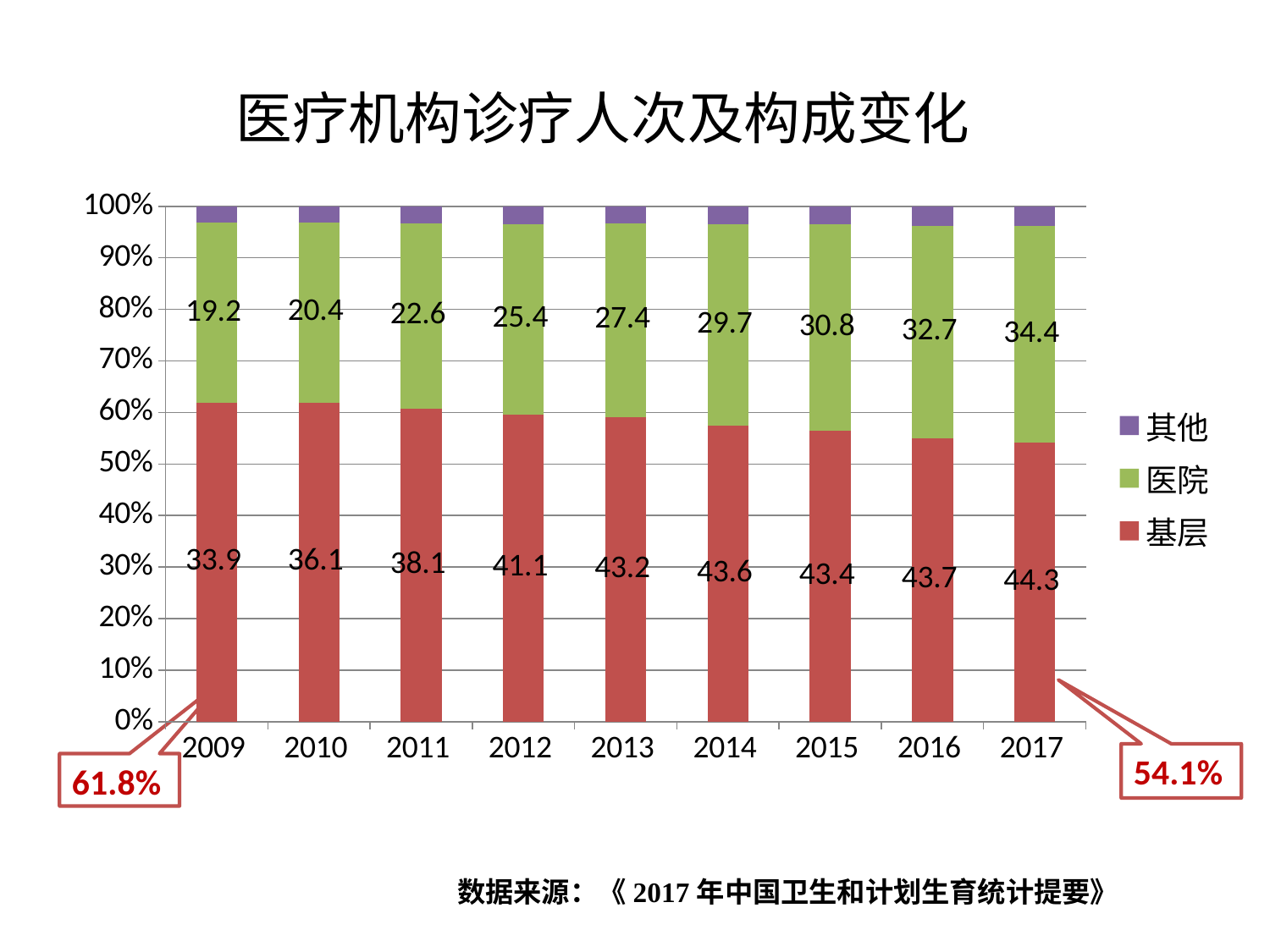

# 医疗机构诊疗人次及构成变化

### Chart

| Category | 基层 | 医院 | 其他 |
|---|---|---|---|
| 2009 | 33.92 | 19.22 | 1.74 |
| 2010 | 36.12 | 20.4 | 1.86 |
| 2011 | 38.06 | 22.59 | 2.06 |
| 2012 | 41.09 | 25.42 | 2.37 |
| 2013 | 43.24 | 27.42 | 2.48 |
| 2014 | 43.64 | 29.72 | 2.66 |
| 2015 | 43.42 | 30.84 | 2.68 |
| 2016 | 43.67 | 32.7 | 2.96 |
| 2017 | 44.29 | 34.39 | 3.15 |
54.1%
61.8%
数据来源：《2017年中国卫生和计划生育统计提要》